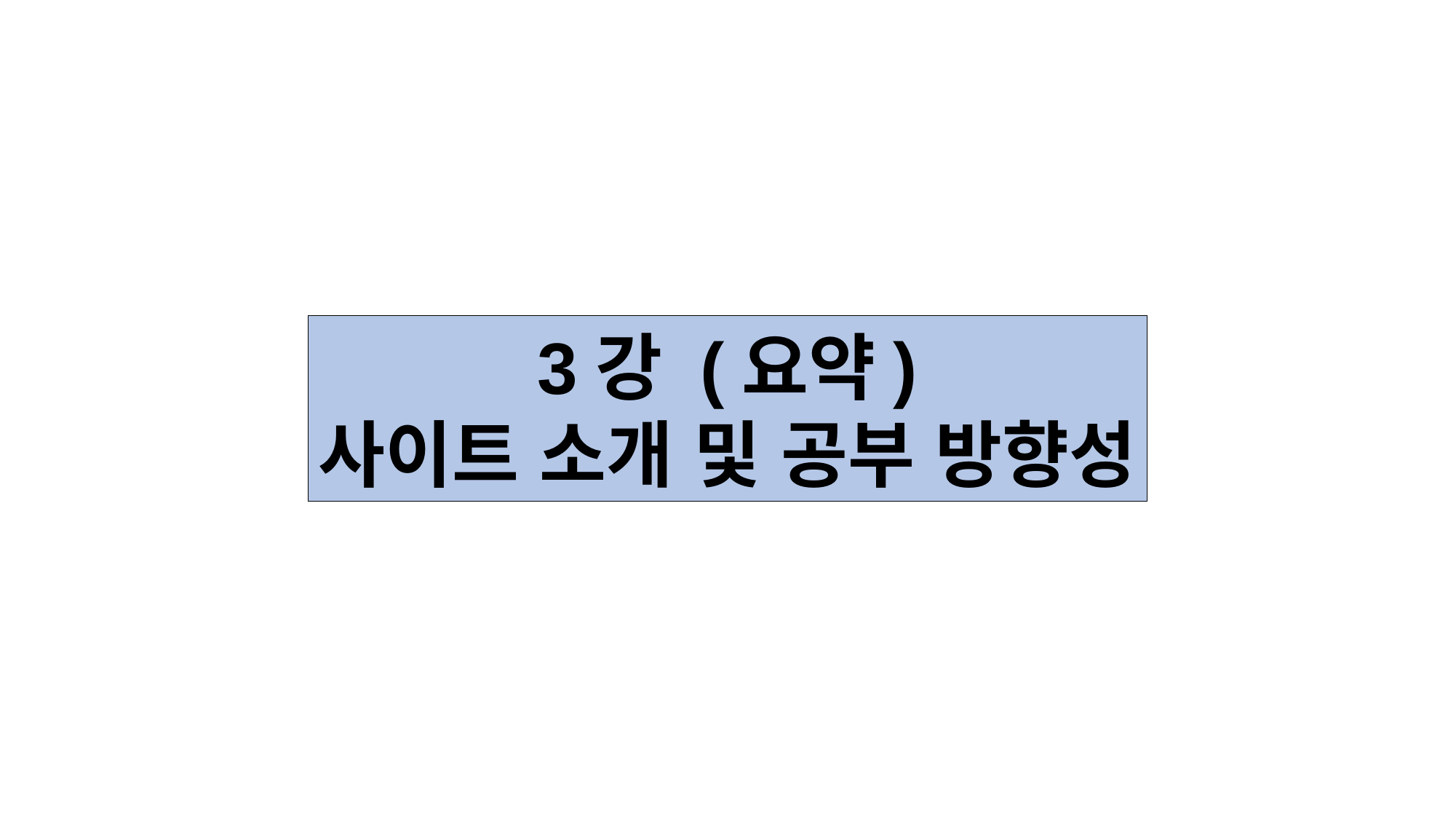

3강 (요약)
사이트 소개 및 공부 방향성